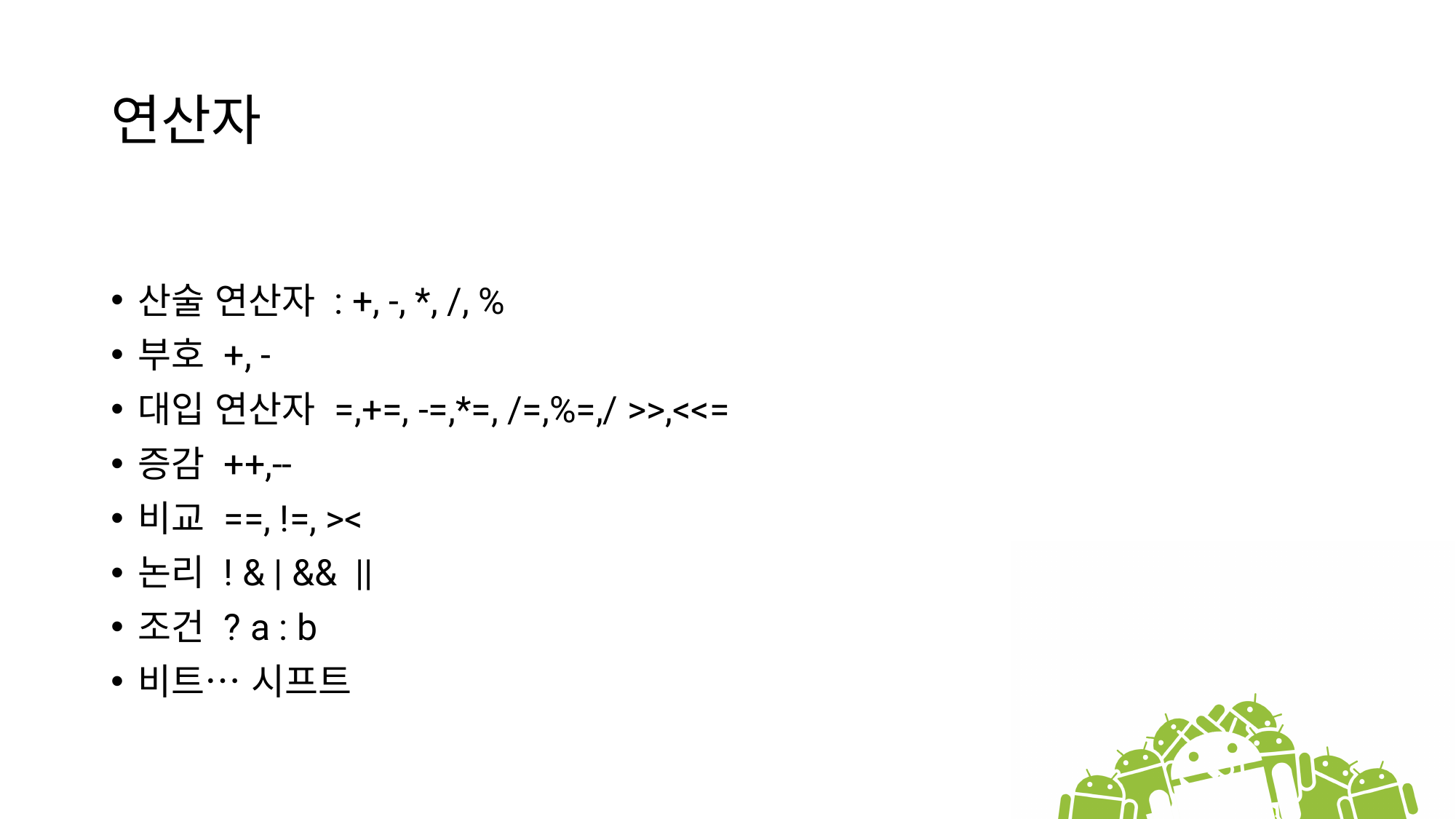

# 연산자

산술 연산자 : +, -, *, /, %
부호 +, -
대입 연산자 =,+=, -=,*=, /=,%=,/ >>,<<=
증감 ++,--
비교 ==, !=, ><
논리 ! & | &&  ||
조건 ? a : b
비트… 시프트